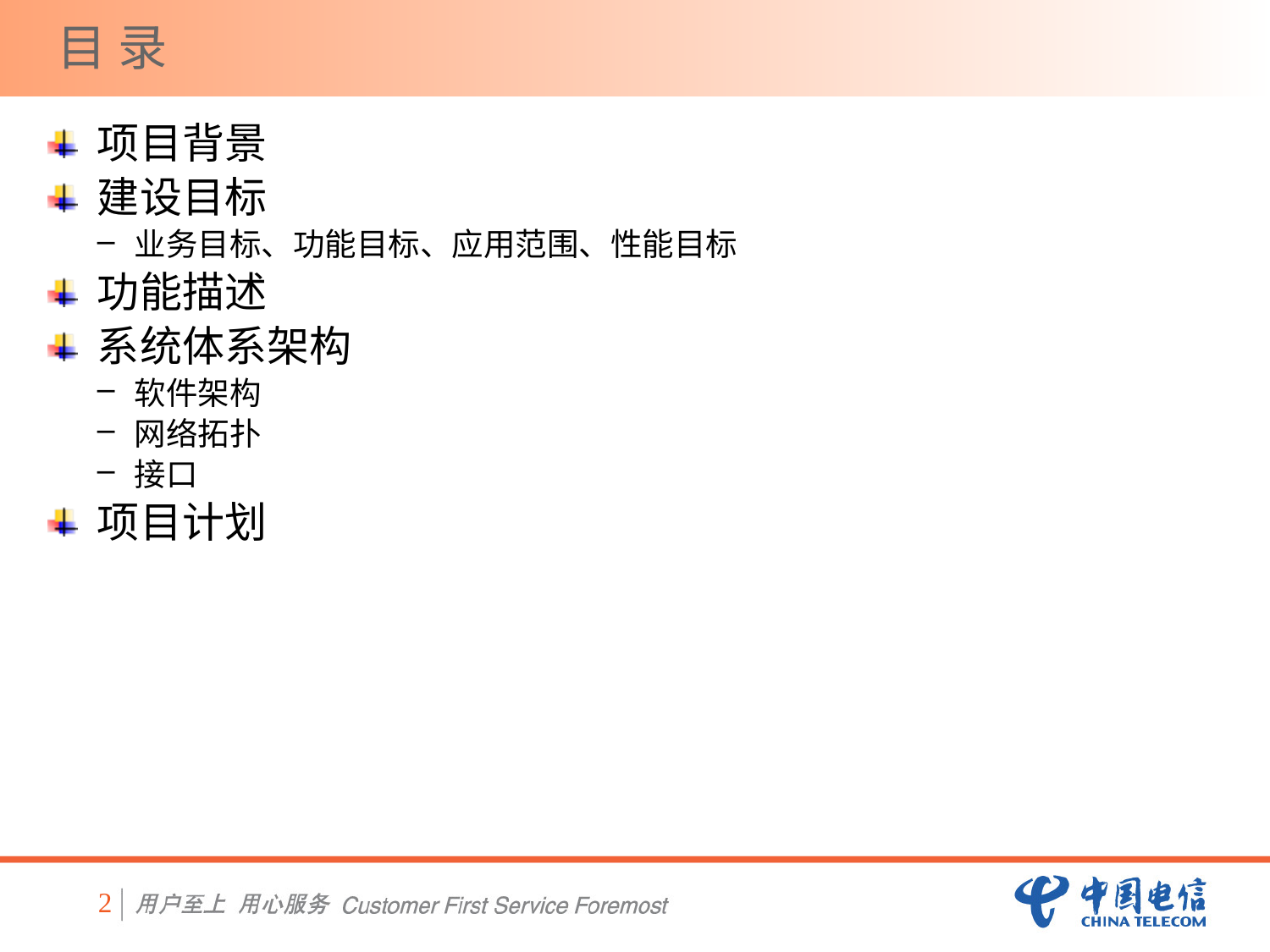

# 目 录
项目背景
建设目标
业务目标、功能目标、应用范围、性能目标
功能描述
系统体系架构
软件架构
网络拓扑
接口
项目计划
2